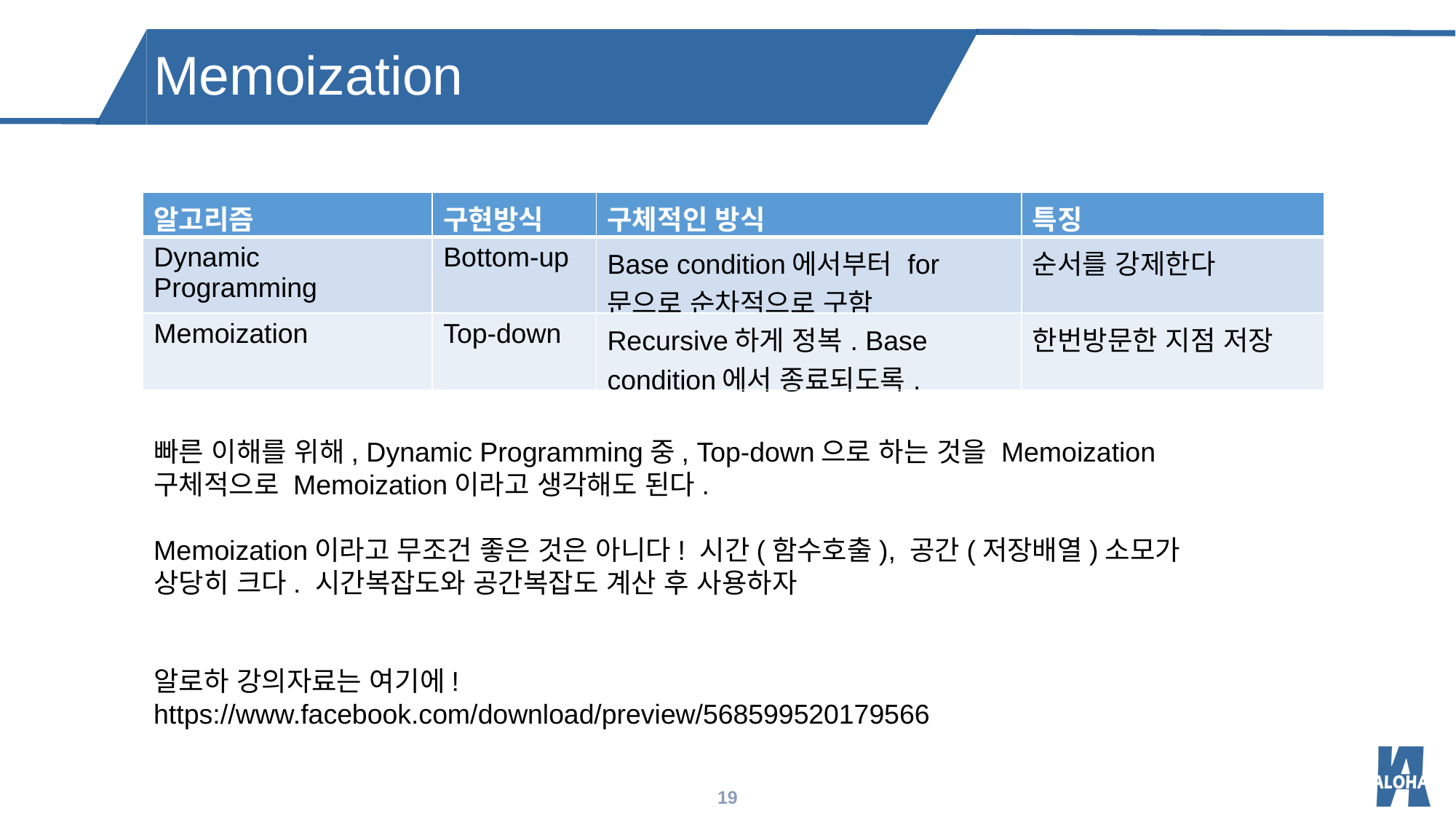

Memoization
| 알고리즘 | 구현방식 | 구체적인 방식 | 특징 |
| --- | --- | --- | --- |
| Dynamic Programming | Bottom-up | Base condition에서부터 for문으로 순차적으로 구함 | 순서를 강제한다 |
| Memoization | Top-down | Recursive하게 정복. Base condition에서 종료되도록. | 한번방문한 지점 저장 |

빠른 이해를 위해, Dynamic Programming중, Top-down으로 하는 것을 Memoization 구체적으로 Memoization이라고 생각해도 된다.

Memoization이라고 무조건 좋은 것은 아니다! 시간(함수호출), 공간(저장배열)소모가 상당히 크다. 시간복잡도와 공간복잡도 계산 후 사용하자

알로하 강의자료는 여기에!
https://www.facebook.com/download/preview/568599520179566
19